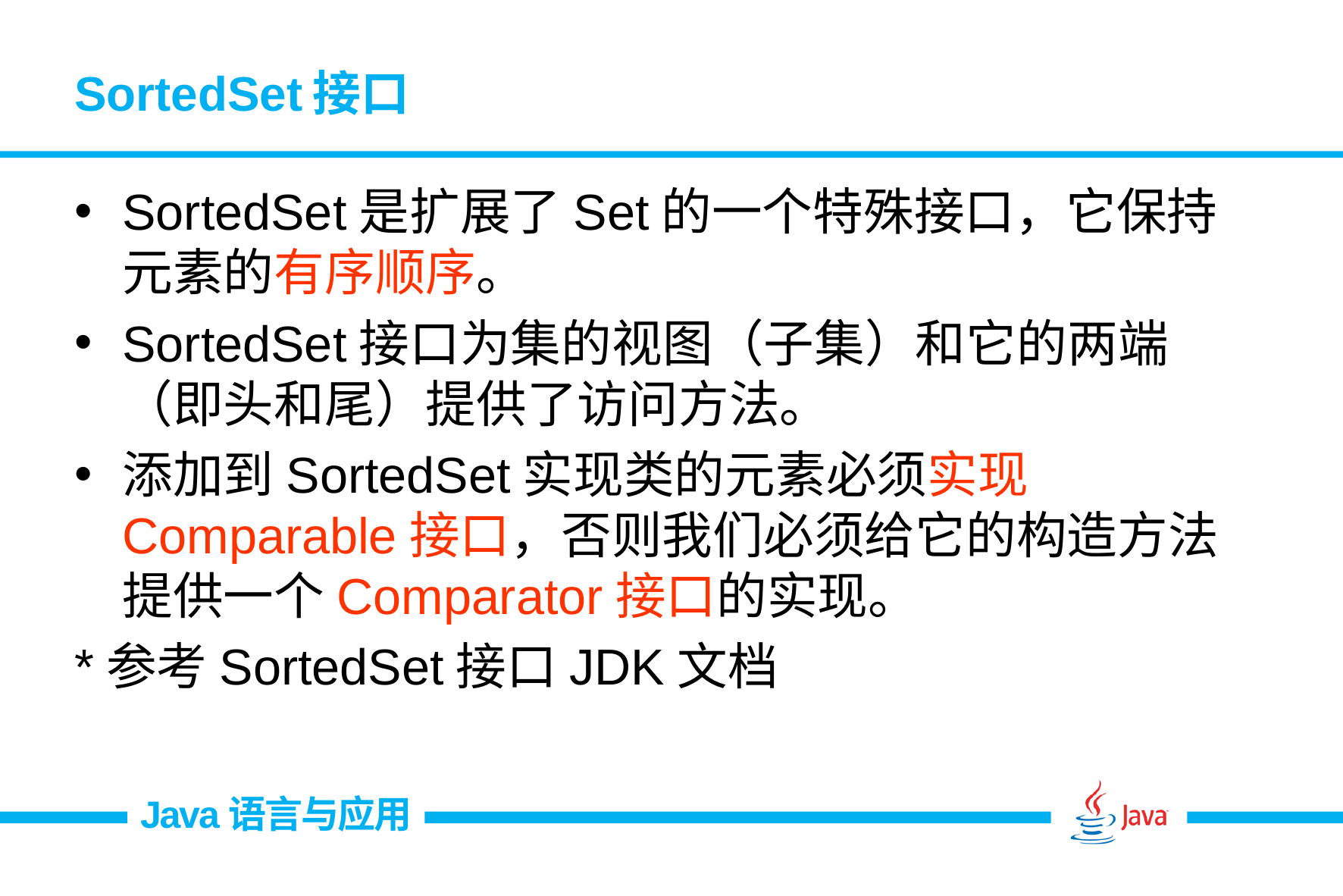

# SortedSet接口
SortedSet是扩展了Set的一个特殊接口，它保持元素的有序顺序。
SortedSet接口为集的视图（子集）和它的两端（即头和尾）提供了访问方法。
添加到SortedSet实现类的元素必须实现Comparable接口，否则我们必须给它的构造方法提供一个Comparator接口的实现。
*参考SortedSet接口JDK文档